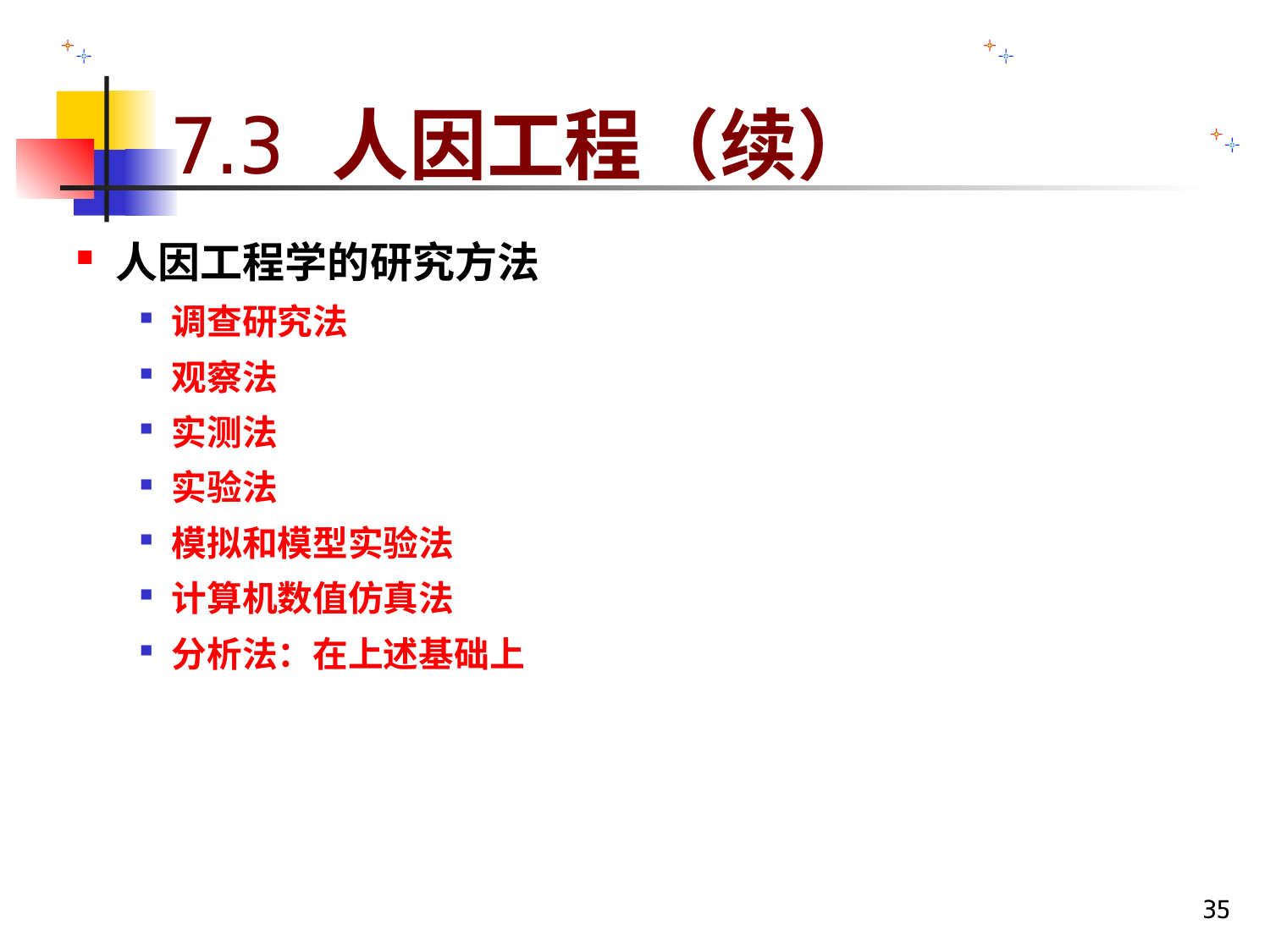

# 7.3 人因工程（续）
人因工程学的研究方法
调查研究法
观察法
实测法
实验法
模拟和模型实验法
计算机数值仿真法
分析法：在上述基础上

35